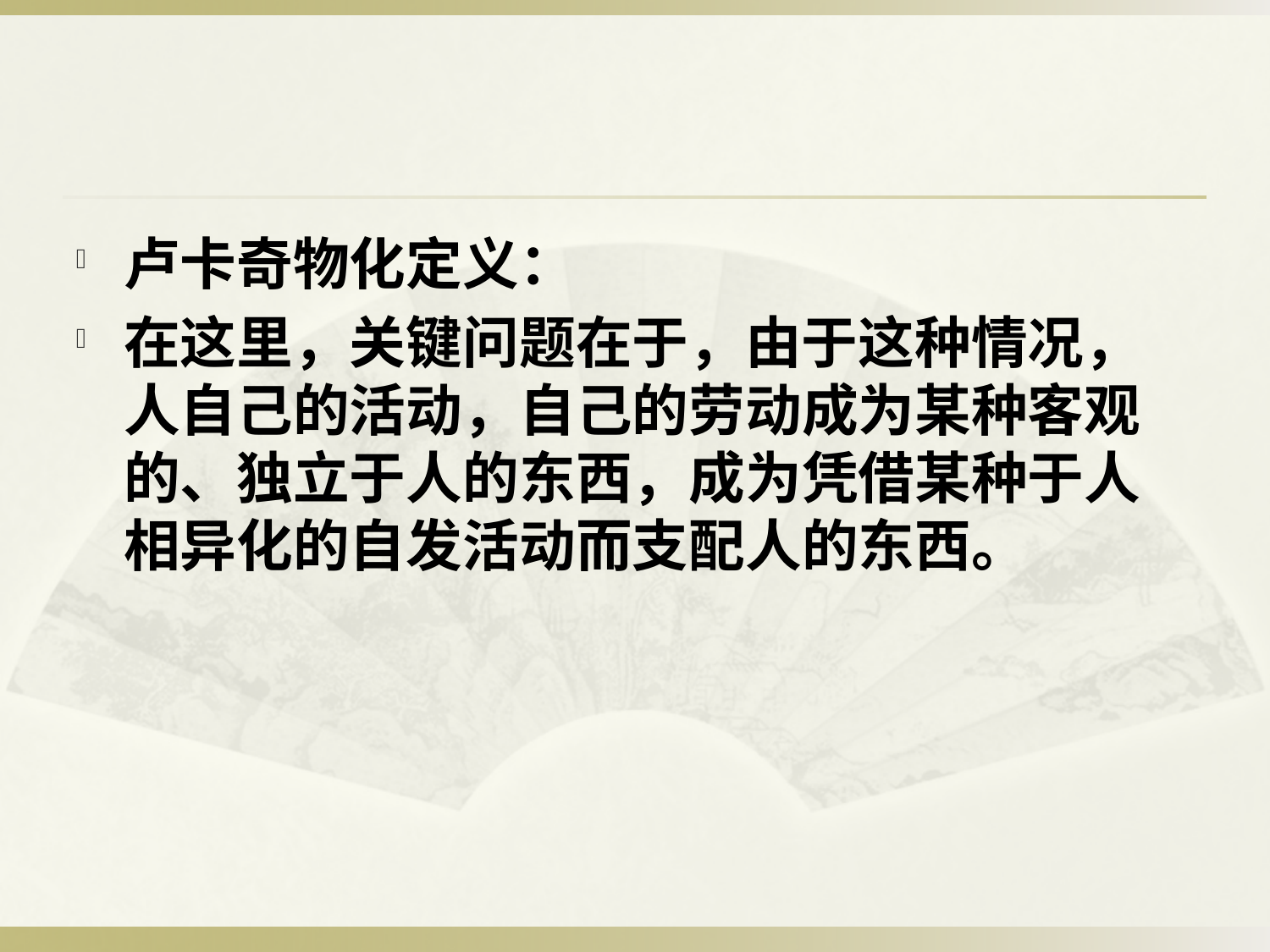

#
卢卡奇物化定义：
在这里，关键问题在于，由于这种情况，人自己的活动，自己的劳动成为某种客观的、独立于人的东西，成为凭借某种于人相异化的自发活动而支配人的东西。